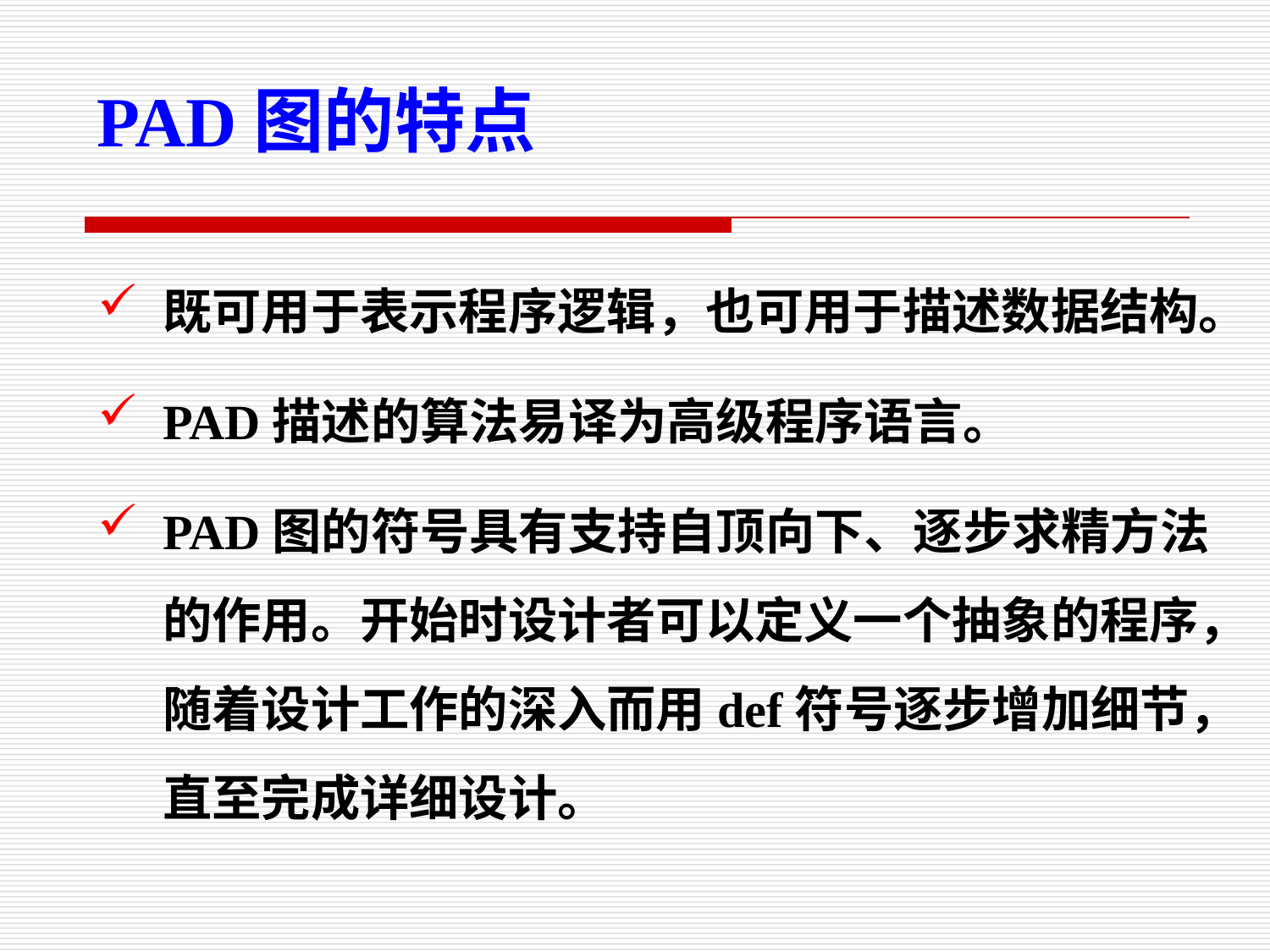

PAD图的特点
既可用于表示程序逻辑，也可用于描述数据结构。
PAD描述的算法易译为高级程序语言。
PAD图的符号具有支持自顶向下、逐步求精方法的作用。开始时设计者可以定义一个抽象的程序，随着设计工作的深入而用def符号逐步增加细节，直至完成详细设计。